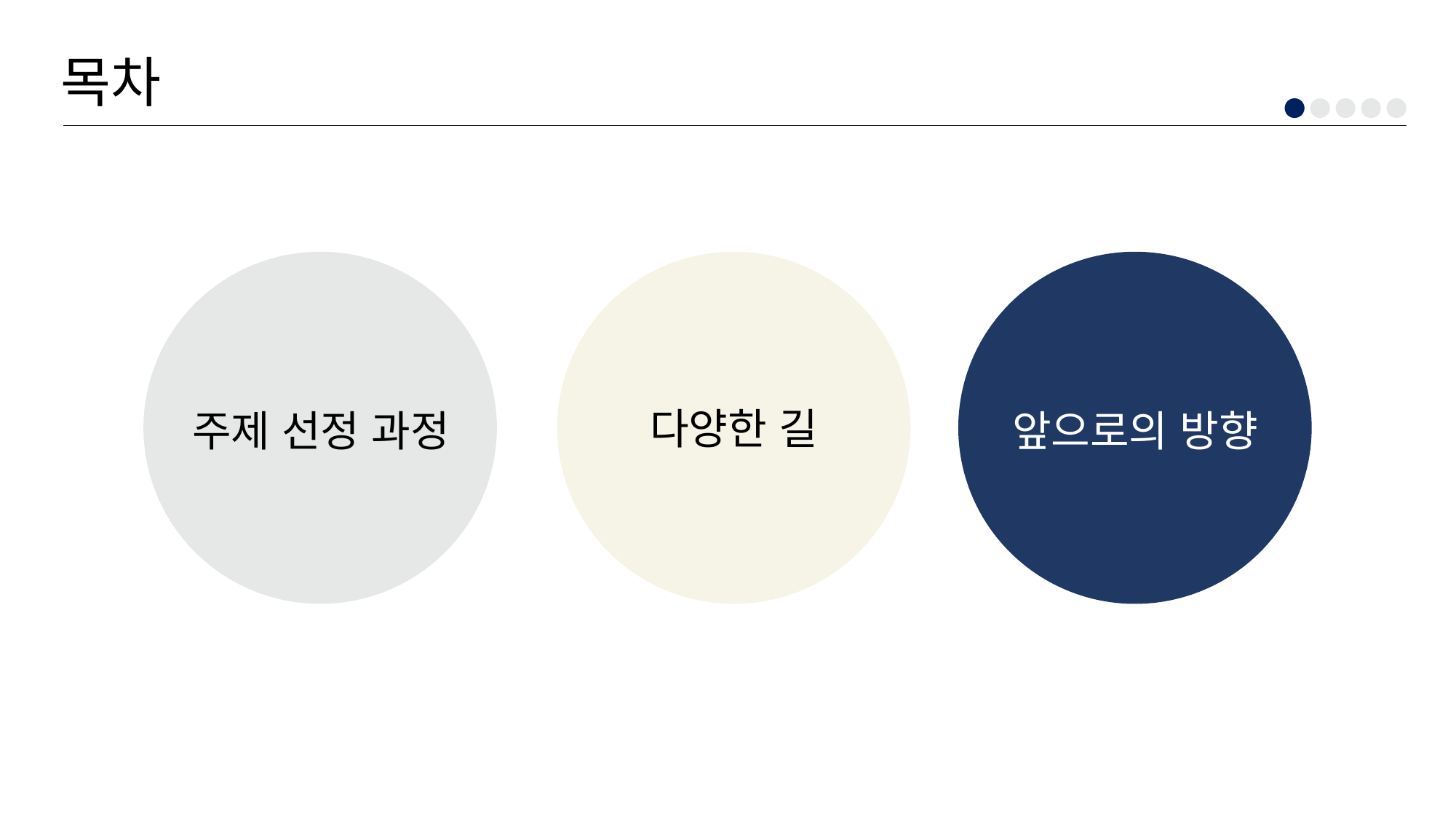

목차

다양한 길
주제 선정 과정
앞으로의 방향